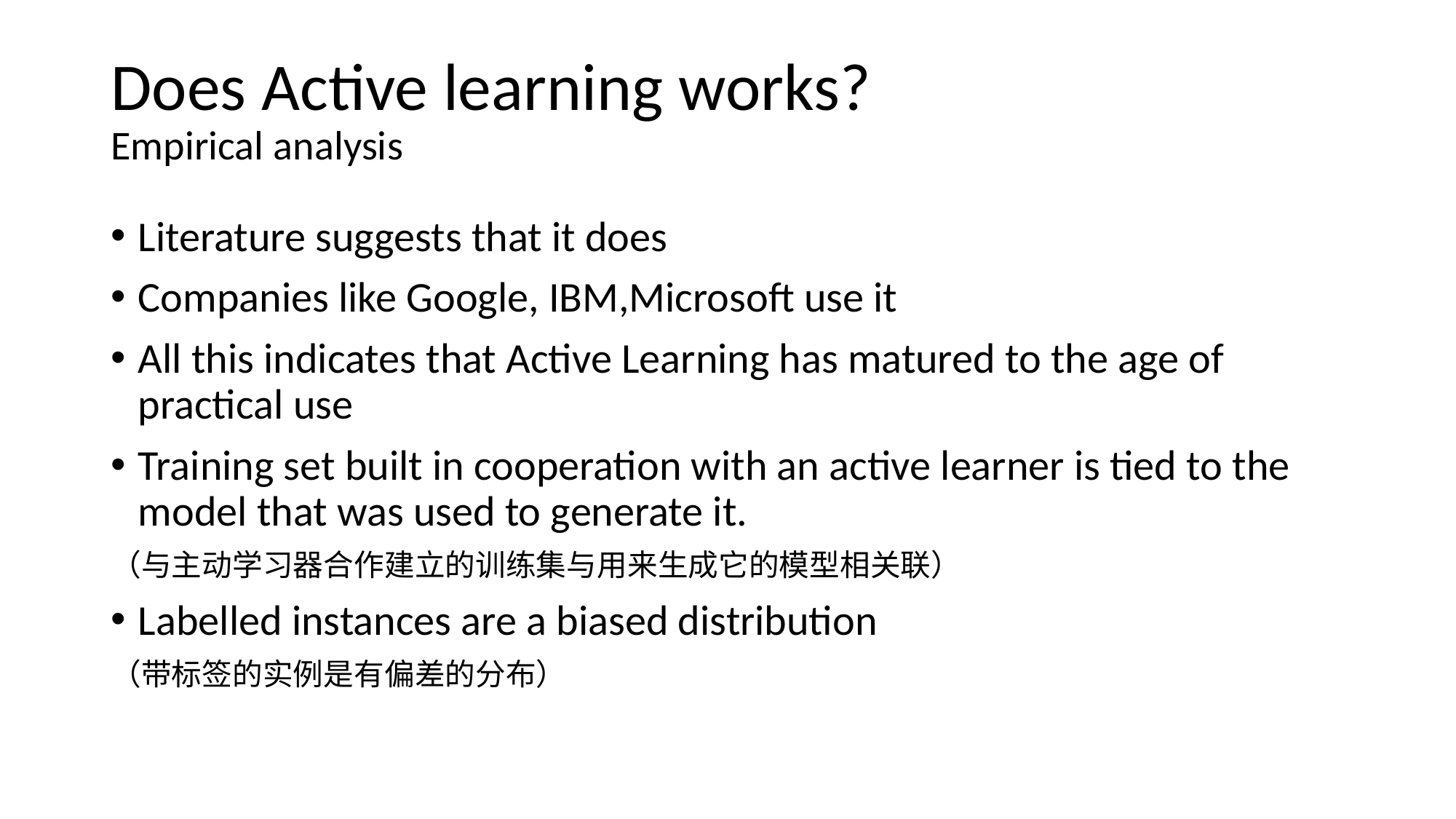

# Does Active learning works? Empirical analysis
Literature suggests that it does
Companies like Google, IBM,Microsoft use it
All this indicates that Active Learning has matured to the age of practical use
Training set built in cooperation with an active learner is tied to the model that was used to generate it.
（与主动学习器合作建立的训练集与用来生成它的模型相关联）
Labelled instances are a biased distribution
（带标签的实例是有偏差的分布）